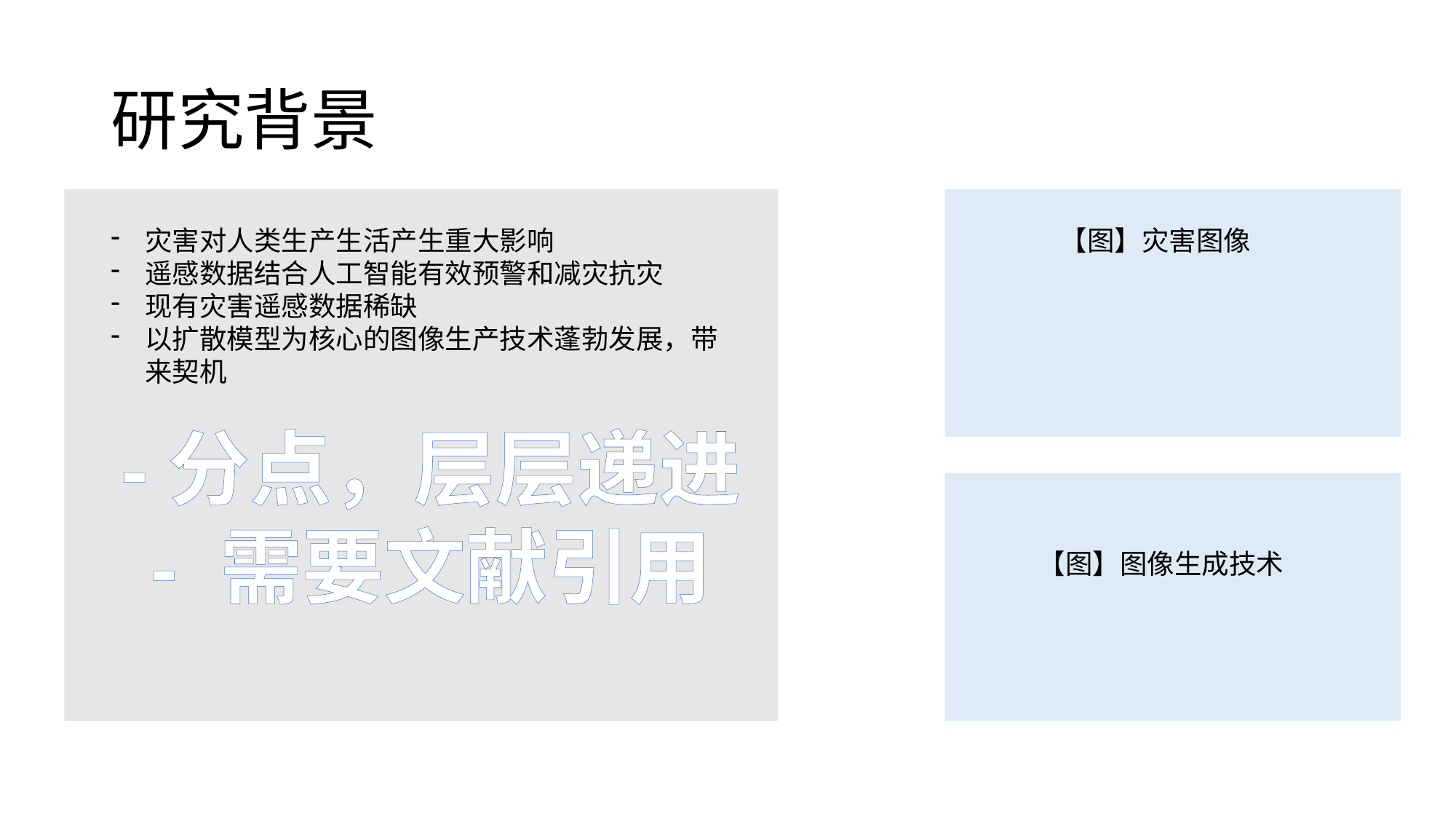

# 研究背景

灾害对人类生产生活产生重大影响
遥感数据结合人工智能有效预警和减灾抗灾
现有灾害遥感数据稀缺
以扩散模型为核心的图像生产技术蓬勃发展，带来契机
【图】灾害图像
-分点，层层递进
- 需要文献引用

【图】图像生成技术